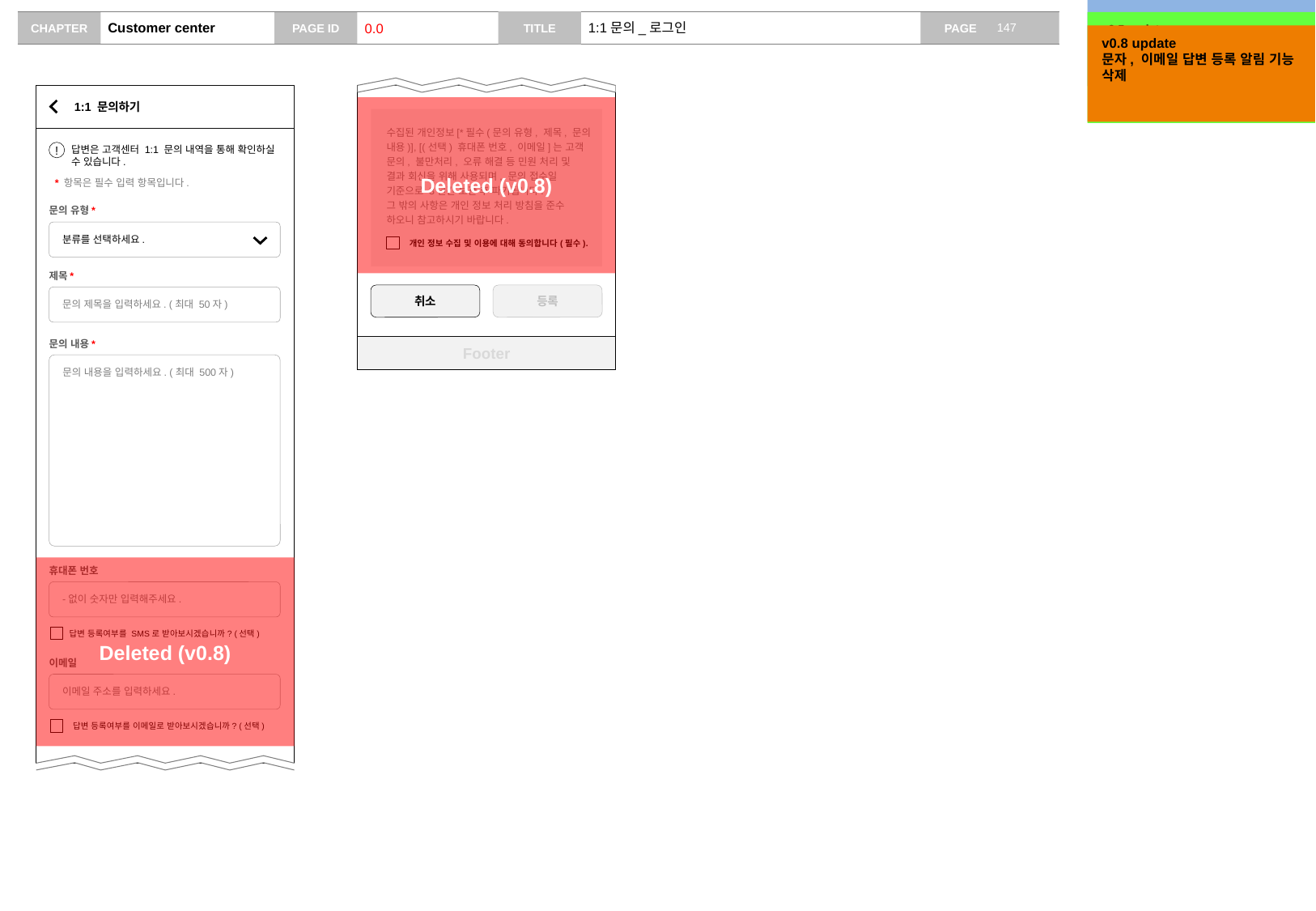

v0.2 update
화면 구성 수정

v0.5 update
휴대폰 -> 휴대폰 번호로 레이블 변경. 휴대폰 번호, 이메일 입력 필드 로그인 된 경우 정보 있을 시 자동 기입, 1:1문의 로그인/로그아웃 상태 개별 제공, 필수 입력 항목 표시 추가, 분류 -> 레이블 분의 유형으로 변경
# Customer center
0.0
1:1문의_로그인
v0.8 update
문자, 이메일 답변 등록 알림 기능 삭제

1:1 문의하기

Deleted (v0.8)

수집된 개인정보[*필수(문의 유형, 제목, 문의 내용)], [(선택) 휴대폰 번호, 이메일]는 고객 문의, 불만처리, 오류 해결 등 민원 처리 및 결과 회신을 위해 사용되며, 문의 접수일 기준으로 3년간 보관 후 파기됩니다.
그 밖의 사항은 개인 정보 처리 방침을 준수 하오니 참고하시기 바랍니다.
!
답변은 고객센터 1:1 문의 내역을 통해 확인하실 수 있습니다.
* 항목은 필수 입력 항목입니다.
문의 유형*
분류를 선택하세요.

개인 정보 수집 및 이용에 대해 동의합니다(필수).
제목*
취소
등록
문의 제목을 입력하세요. (최대 50자)
Footer
문의 내용*
문의 내용을 입력하세요. (최대 500자)
Deleted (v0.8)
휴대폰 번호
-없이 숫자만 입력해주세요.

답변 등록여부를 SMS로 받아보시겠습니까? (선택)
이메일
이메일 주소를 입력하세요.

답변 등록여부를 이메일로 받아보시겠습니까? (선택)